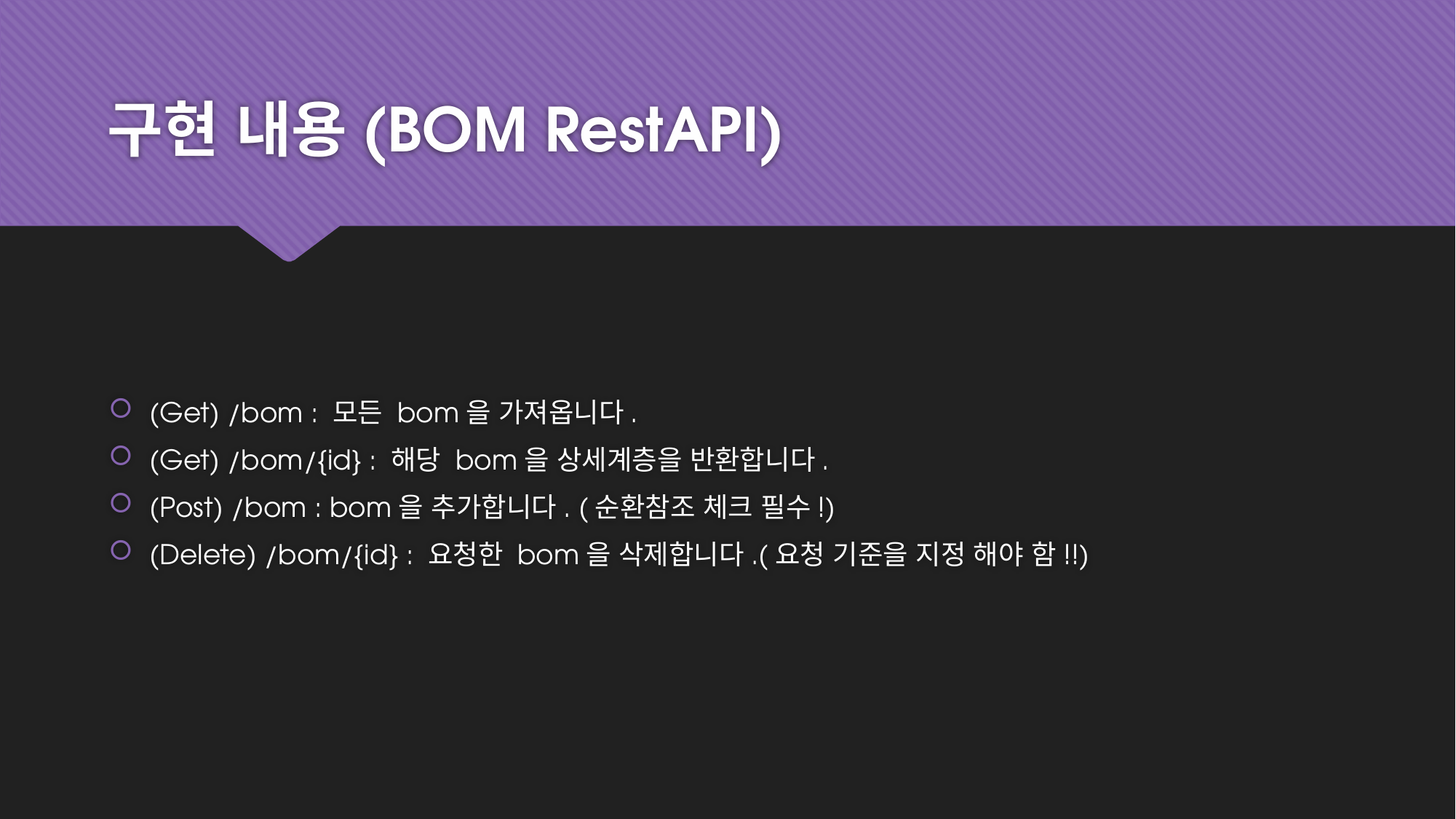

# 구현 내용(BOM RestAPI)
(Get) /bom : 모든 bom을 가져옵니다.
(Get) /bom/{id} : 해당 bom을 상세계층을 반환합니다.
(Post) /bom : bom을 추가합니다. (순환참조 체크 필수!)
(Delete) /bom/{id} : 요청한 bom을 삭제합니다.(요청 기준을 지정 해야 함!!)